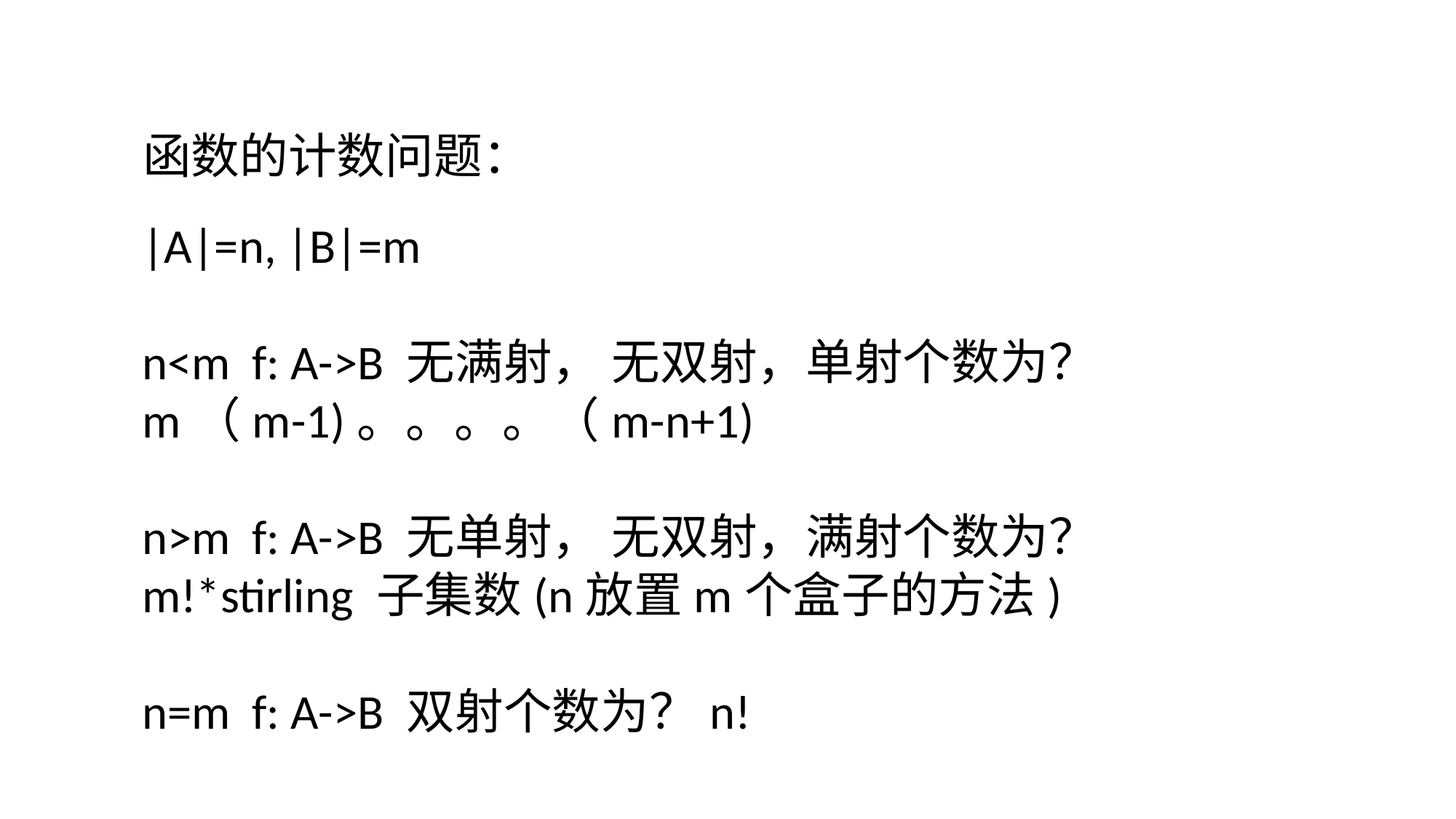

函数的计数问题：
|A|=n, |B|=m

n<m  f: A->B 无满射， 无双射，单射个数为？
m（m-1)。。。。（m-n+1)

n>m  f: A->B 无单射， 无双射，满射个数为？
m!*stirling 子集数(n放置m个盒子的方法)

n=m  f: A->B 双射个数为？n!